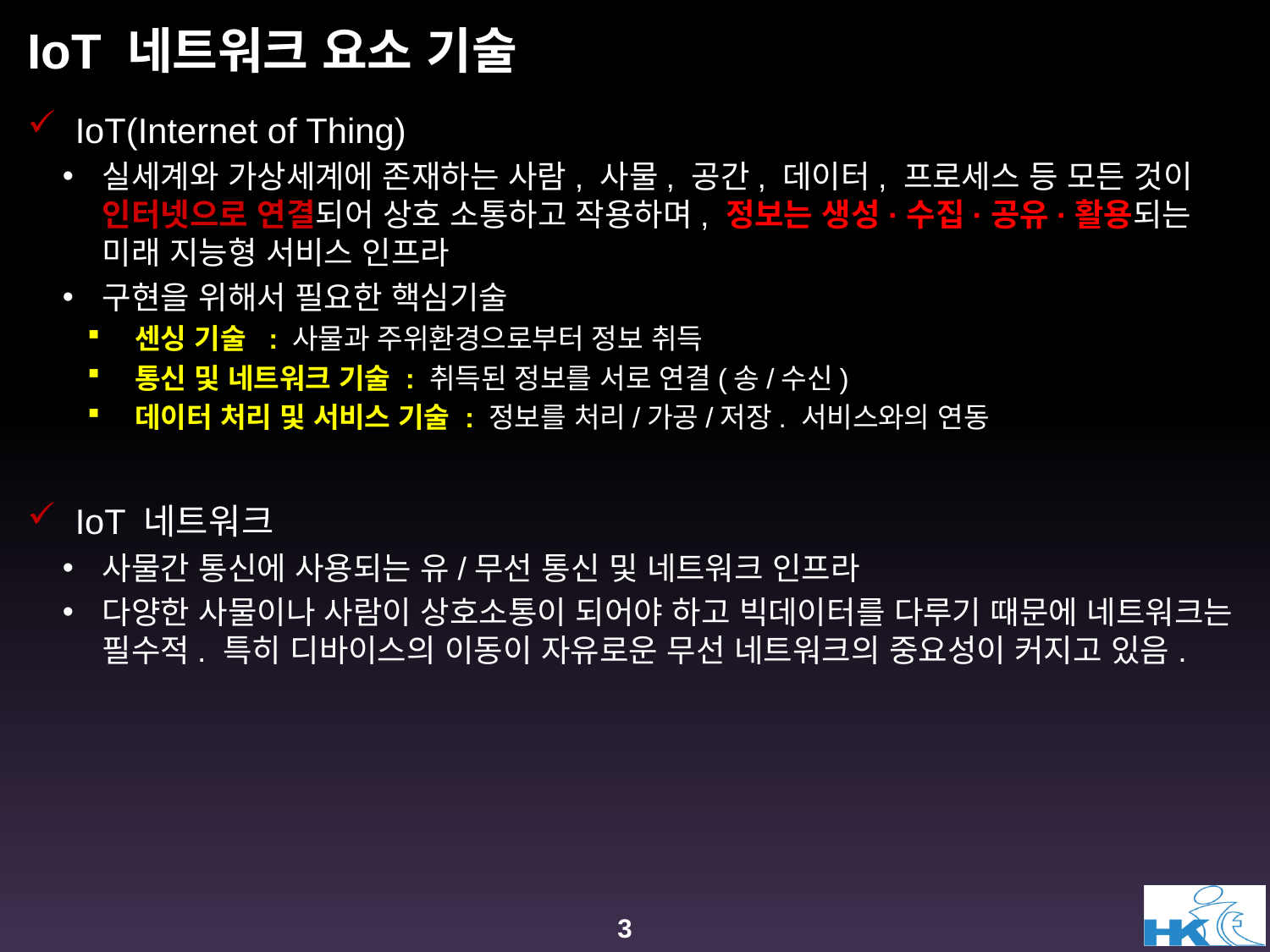

# IoT 네트워크 요소 기술
IoT(Internet of Thing)
실세계와 가상세계에 존재하는 사람, 사물, 공간, 데이터, 프로세스 등 모든 것이 인터넷으로 연결되어 상호 소통하고 작용하며, 정보는 생성·수집·공유·활용되는 미래 지능형 서비스 인프라
구현을 위해서 필요한 핵심기술
센싱 기술  : 사물과 주위환경으로부터 정보 취득
통신 및 네트워크 기술 : 취득된 정보를 서로 연결(송/수신)
데이터 처리 및 서비스 기술 : 정보를 처리/가공/저장. 서비스와의 연동

IoT 네트워크
사물간 통신에 사용되는 유/무선 통신 및 네트워크 인프라
다양한 사물이나 사람이 상호소통이 되어야 하고 빅데이터를 다루기 때문에 네트워크는 필수적. 특히 디바이스의 이동이 자유로운 무선 네트워크의 중요성이 커지고 있음.
3